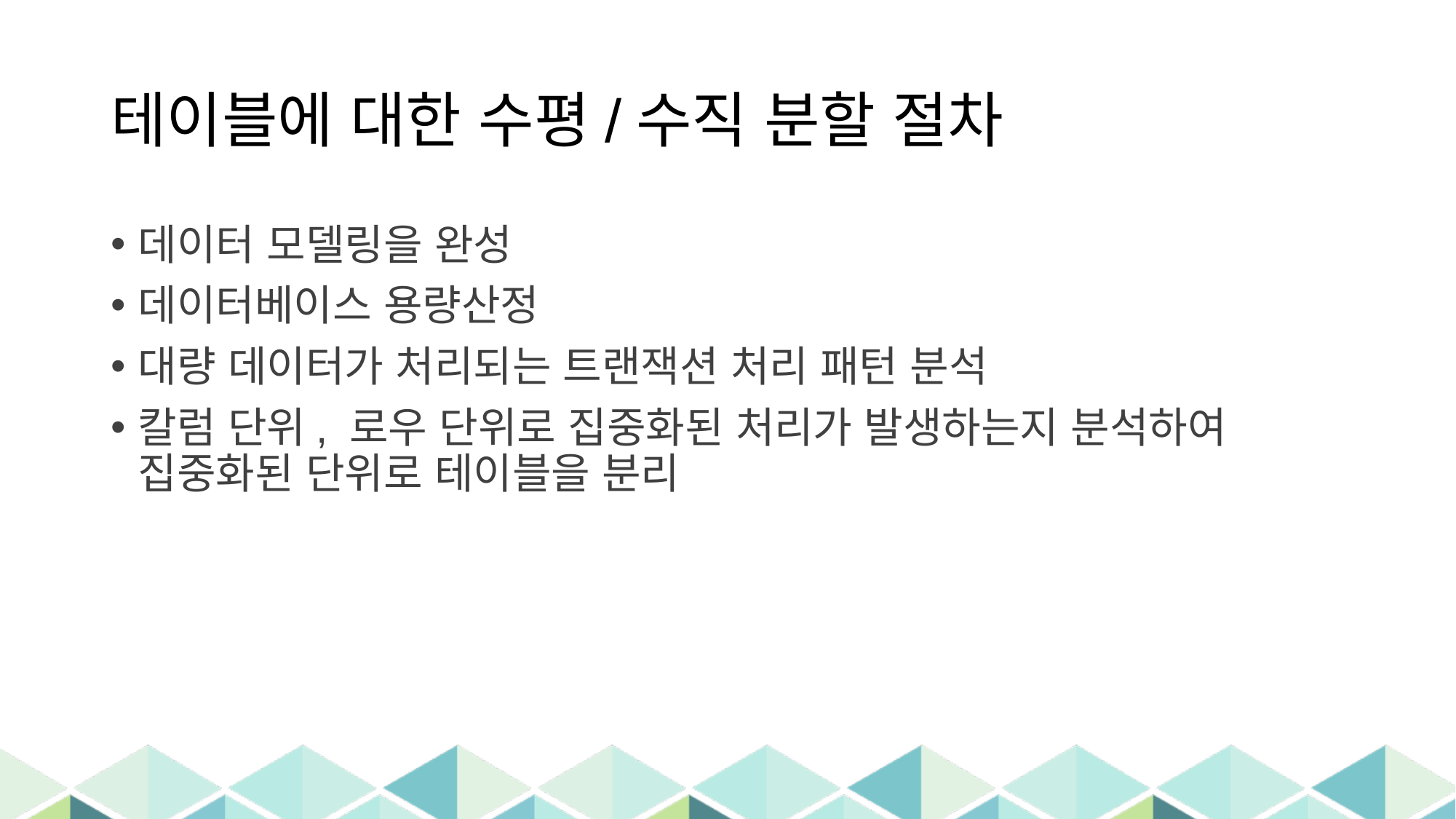

# 테이블에 대한 수평/수직 분할 절차
데이터 모델링을 완성
데이터베이스 용량산정
대량 데이터가 처리되는 트랜잭션 처리 패턴 분석
칼럼 단위, 로우 단위로 집중화된 처리가 발생하는지 분석하여 집중화된 단위로 테이블을 분리